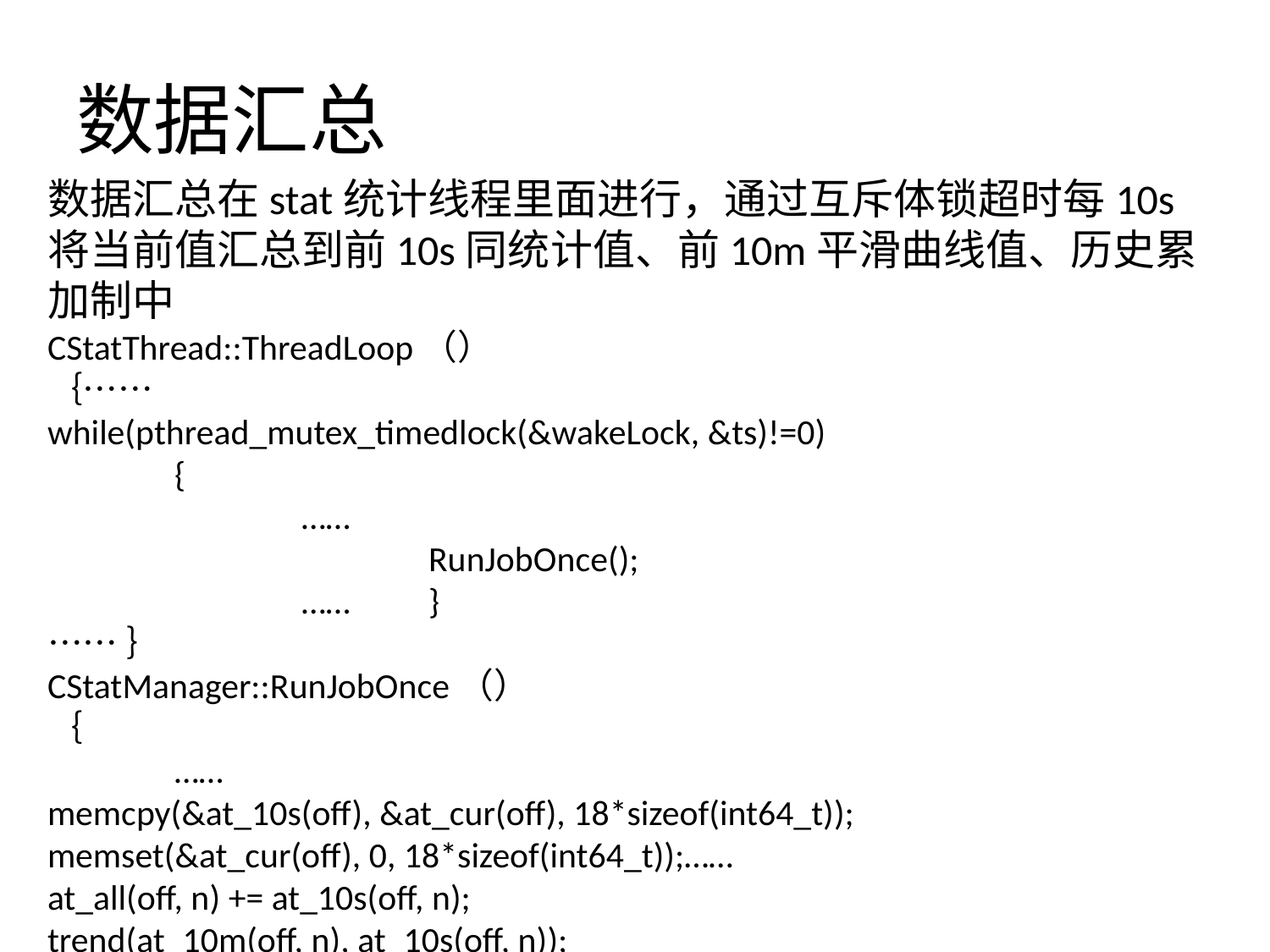

# 数据汇总
数据汇总在stat统计线程里面进行，通过互斥体锁超时每10s将当前值汇总到前10s同统计值、前10m平滑曲线值、历史累加制中
CStatThread::ThreadLoop（）
｛……
while(pthread_mutex_timedlock(&wakeLock, &ts)!=0)
	{
		……
			RunJobOnce();
		……	}
……｝
CStatManager::RunJobOnce（）
｛
	……
memcpy(&at_10s(off), &at_cur(off), 18*sizeof(int64_t));
memset(&at_cur(off), 0, 18*sizeof(int64_t));……
at_all(off, n) += at_10s(off, n);
trend(at_10m(off, n), at_10s(off, n));
｝